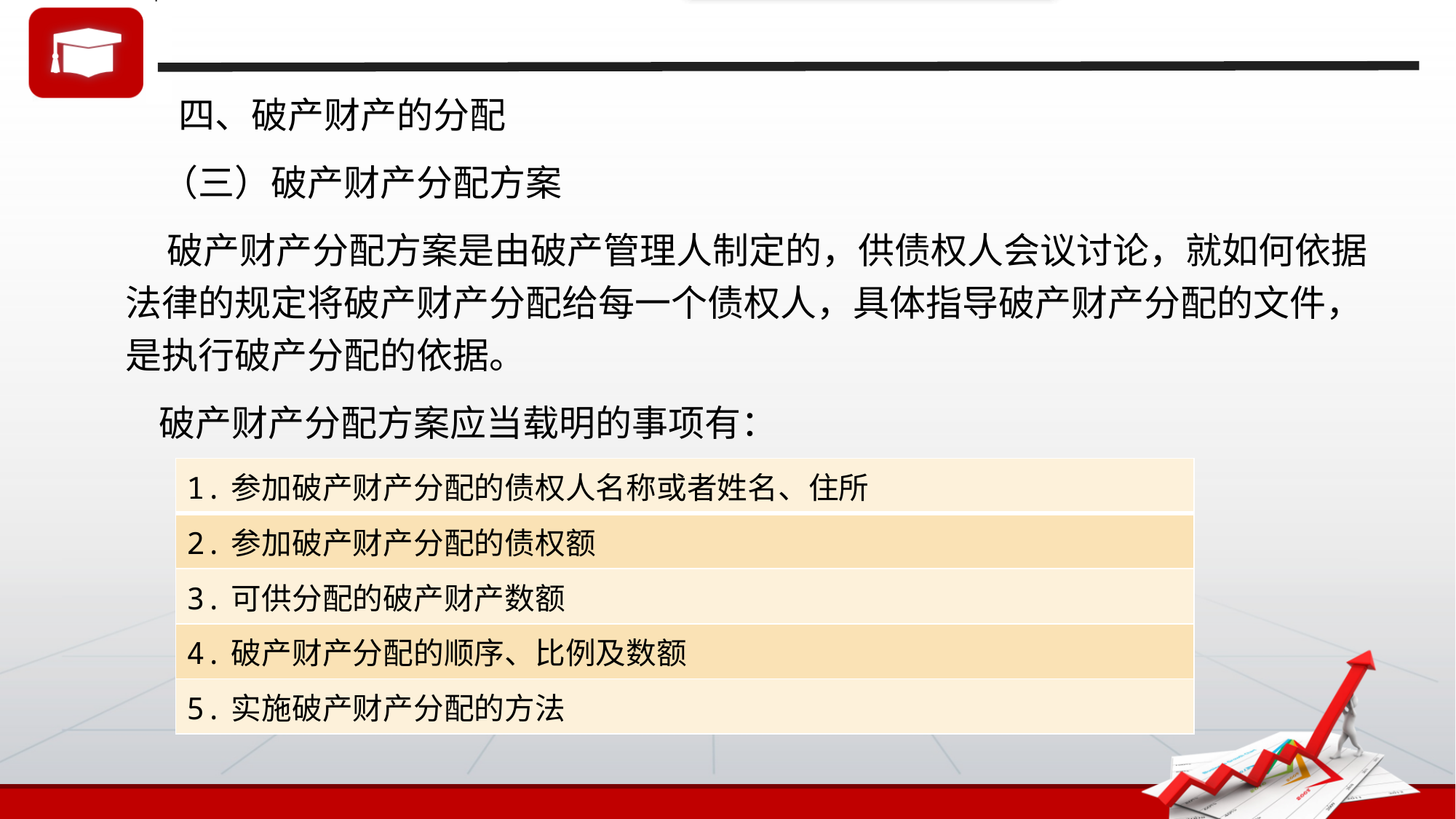

四、破产财产的分配
（三）破产财产分配方案
    破产财产分配方案是由破产管理人制定的，供债权人会议讨论，就如何依据法律的规定将破产财产分配给每一个债权人，具体指导破产财产分配的文件，是执行破产分配的依据。
   破产财产分配方案应当载明的事项有：

| 1.参加破产财产分配的债权人名称或者姓名、住所 |
| --- |
| 2.参加破产财产分配的债权额 |
| 3.可供分配的破产财产数额 |
| 4.破产财产分配的顺序、比例及数额 |
| 5.实施破产财产分配的方法 |